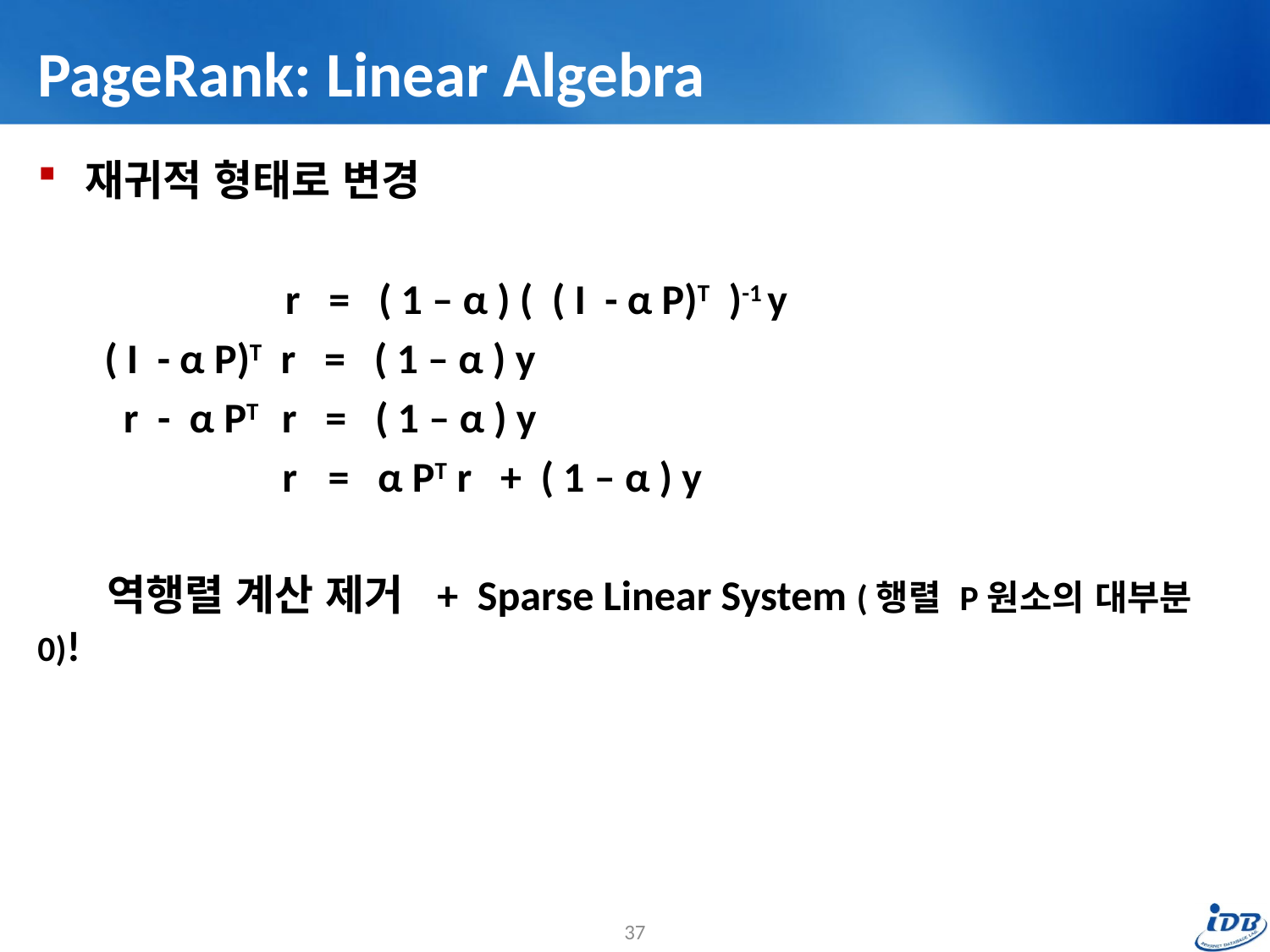

# PageRank: Linear Algebra
재귀적 형태로 변경

                          r   =   ( 1 – α ) (  ( I  - α P)T  )-1 y
       ( I  - α P)T  r   =   ( 1 – α ) y
         r  -  α PT   r   =   ( 1 – α ) y
                          r    =   α PT  r   +  ( 1 – α ) y

     역행렬 계산 제거  +  Sparse Linear System (행렬 P원소의 대부분 0)!

37